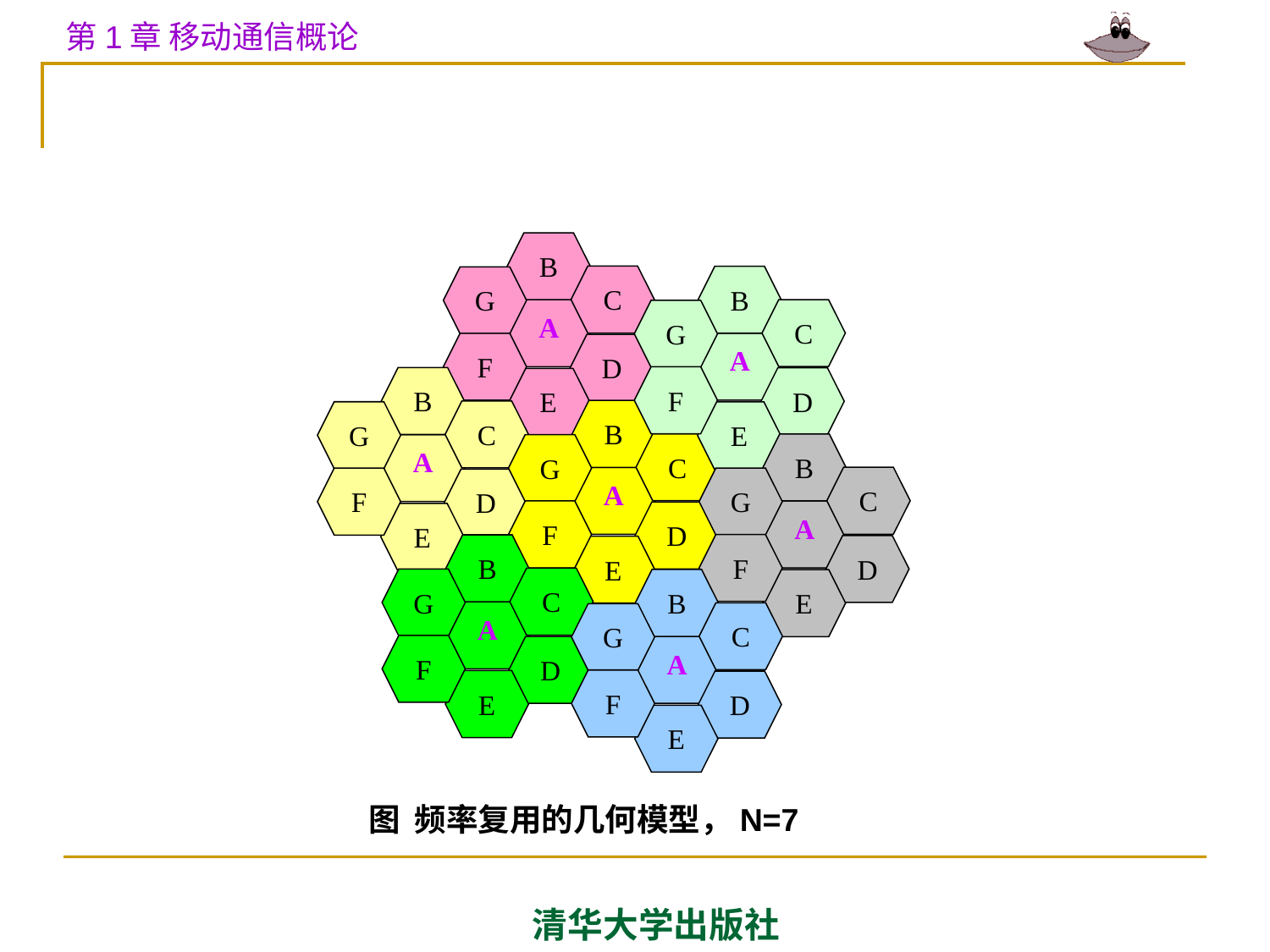

#
B
C
G
A
F
D
E
B
C
G
A
F
D
E
B
C
G
A
F
D
E
B
C
G
A
F
D
E
B
C
G
A
F
D
E
B
C
G
A
F
D
E
B
C
G
A
F
D
E
图  频率复用的几何模型，N=7